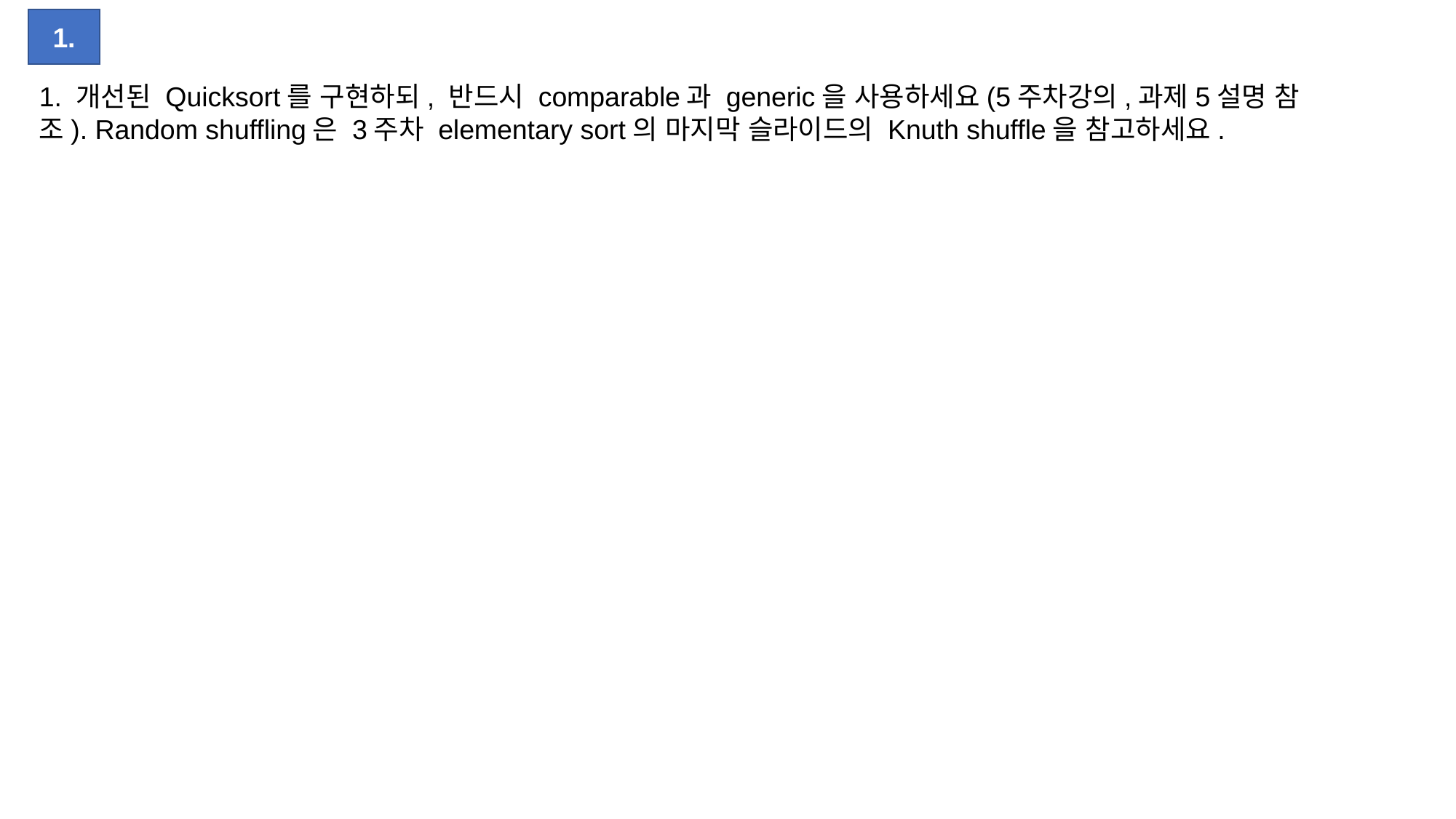

1.
1. 개선된 Quicksort를 구현하되, 반드시 comparable과 generic을 사용하세요(5주차강의,과제5설명 참조). Random shuffling은 3주차 elementary sort의 마지막 슬라이드의 Knuth shuffle을 참고하세요.